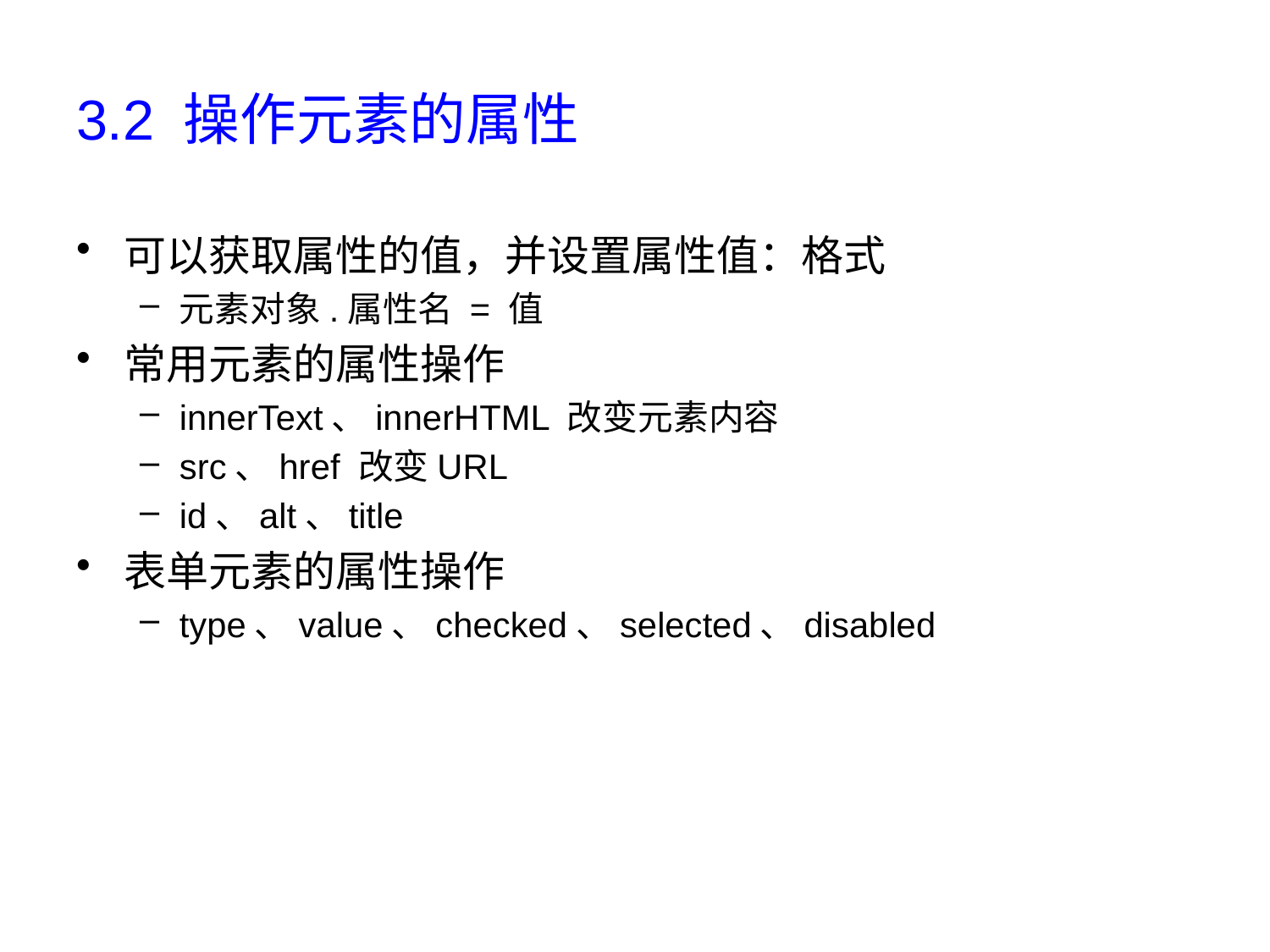

# 3.2 操作元素的属性
可以获取属性的值，并设置属性值：格式
元素对象.属性名 = 值
常用元素的属性操作
innerText、innerHTML 改变元素内容
src、href 改变URL
id、alt、title
表单元素的属性操作
type、value、checked、selected、disabled